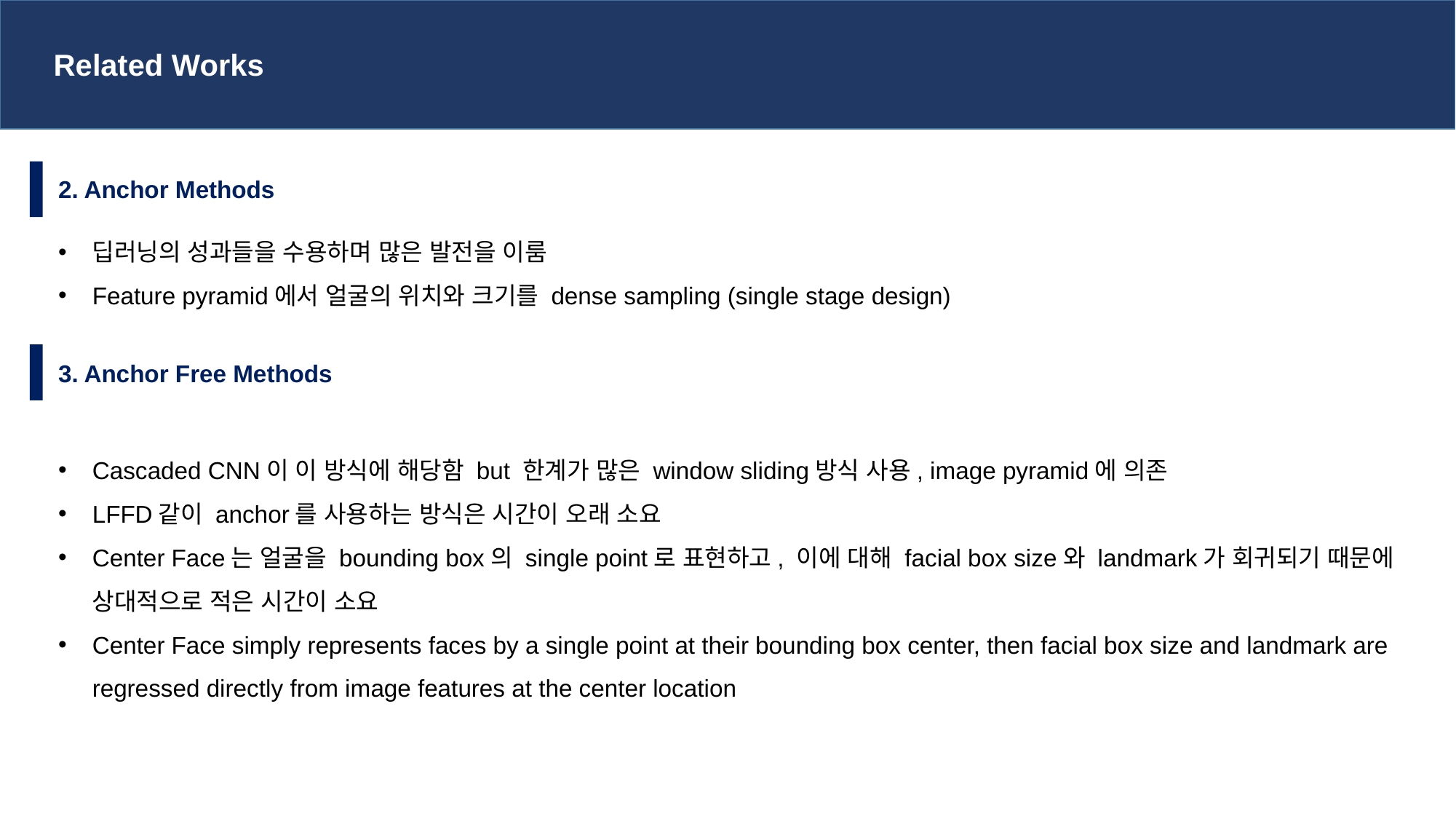

Related Works

2. Anchor Methods
딥러닝의 성과들을 수용하며 많은 발전을 이룸
Feature pyramid에서 얼굴의 위치와 크기를 dense sampling (single stage design)

3. Anchor Free Methods
Cascaded CNN이 이 방식에 해당함 but 한계가 많은 window sliding방식 사용, image pyramid에 의존
LFFD같이 anchor를 사용하는 방식은 시간이 오래 소요
Center Face는 얼굴을 bounding box의 single point로 표현하고, 이에 대해 facial box size와 landmark가 회귀되기 때문에 상대적으로 적은 시간이 소요
Center Face simply represents faces by a single point at their bounding box center, then facial box size and landmark are regressed directly from image features at the center location